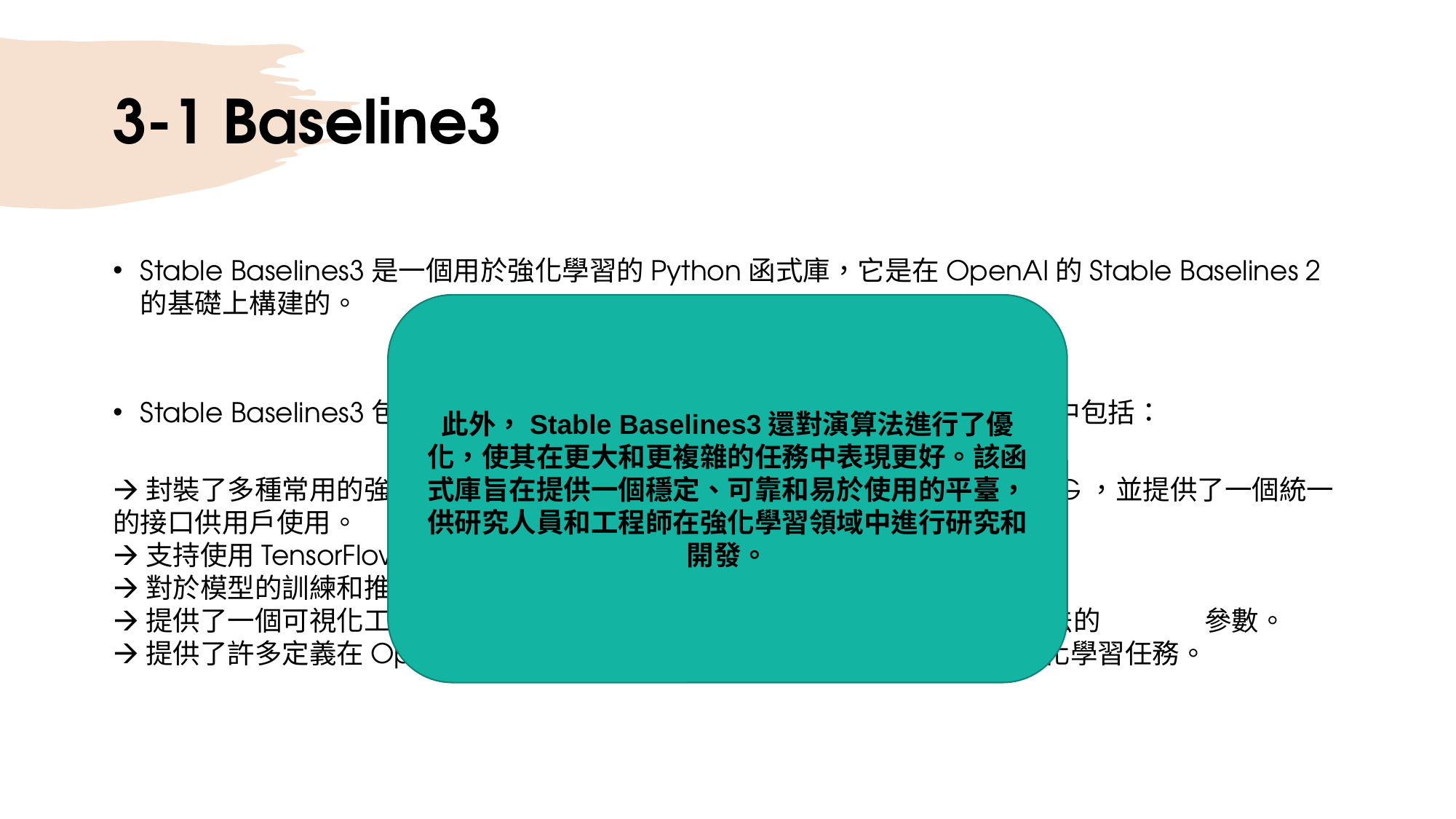

# 3-1 Baseline3
Stable Baselines3是一個用於強化學習的Python函式庫，它是在OpenAI的Stable Baselines 2的基礎上構建的。

Stable Baselines3包含了一系列用於訓練和評估強化學習演算法的工具，其中包括：
🡪封裝了多種常用的強化學習算法，如DQN、PPO、A2C、ACER和DDPG，並提供了一個統一的接口供用戶使用。
🡪支持使用TensorFlow、PyTorch和JAX三種深度學習框架進行訓練。
🡪對於模型的訓練和推理提供了高效的分布式訓練功能。
🡪提供了一個可視化工具，可以用於追踪訓練進度，分析模型性能和檢查演算法的	參數。
🡪提供了許多定義在OpenAI Gym之上的環境，可以用於模擬各種不同的強化學習任務。
此外，Stable Baselines3還對演算法進行了優化，使其在更大和更複雜的任務中表現更好。該函式庫旨在提供一個穩定、可靠和易於使用的平臺，供研究人員和工程師在強化學習領域中進行研究和開發。